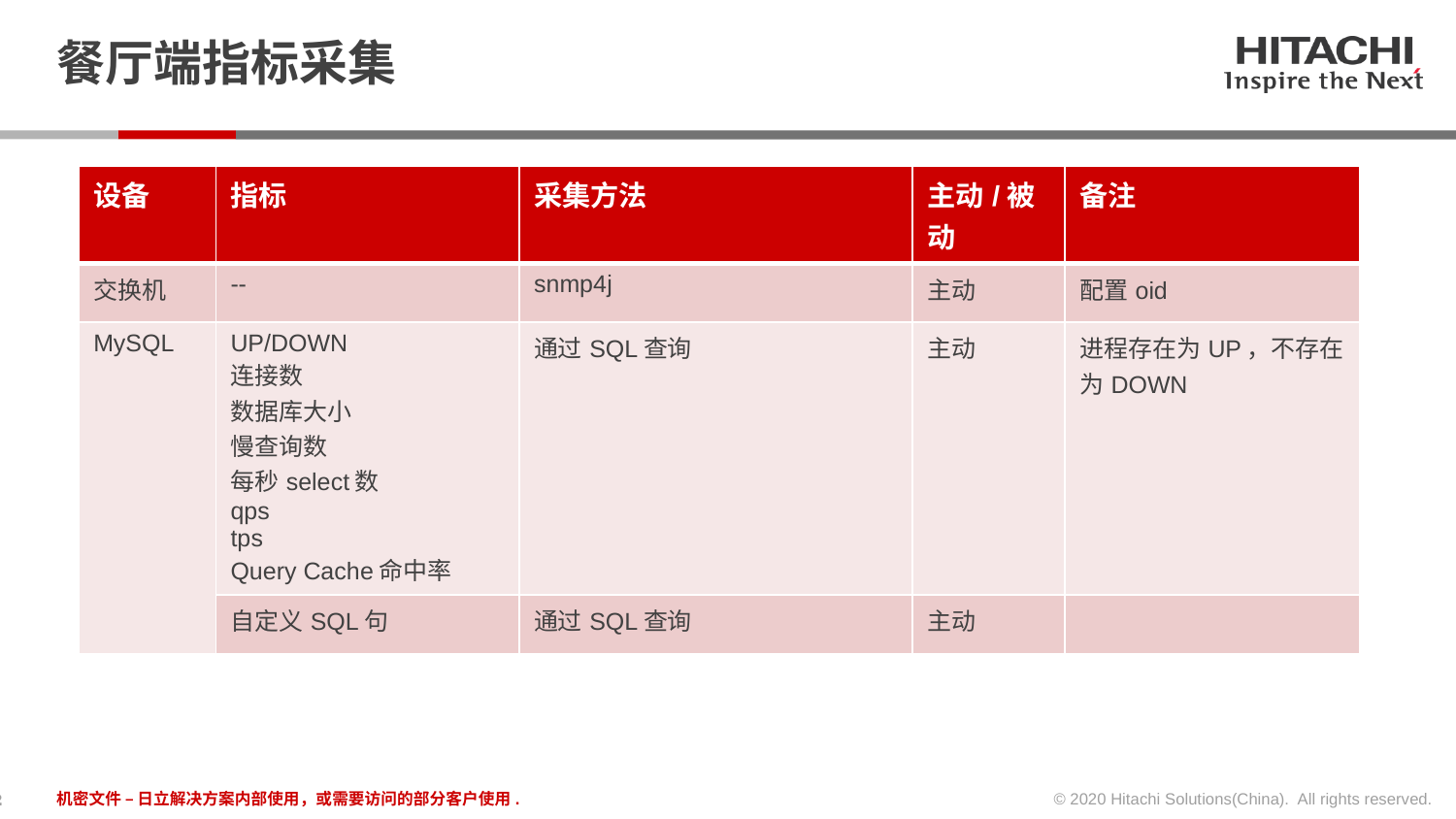

# 餐厅端指标采集
| 设备 | 指标 | 采集方法 | 主动/被动 | 备注 |
| --- | --- | --- | --- | --- |
| 交换机 | -- | snmp4j | 主动 | 配置oid |
| MySQL | UP/DOWN 连接数 数据库大小 慢查询数 每秒select数 qps tps Query Cache命中率 | 通过SQL查询 | 主动 | 进程存在为UP，不存在为DOWN |
|  | 自定义SQL句 | 通过SQL查询 | 主动 |  |